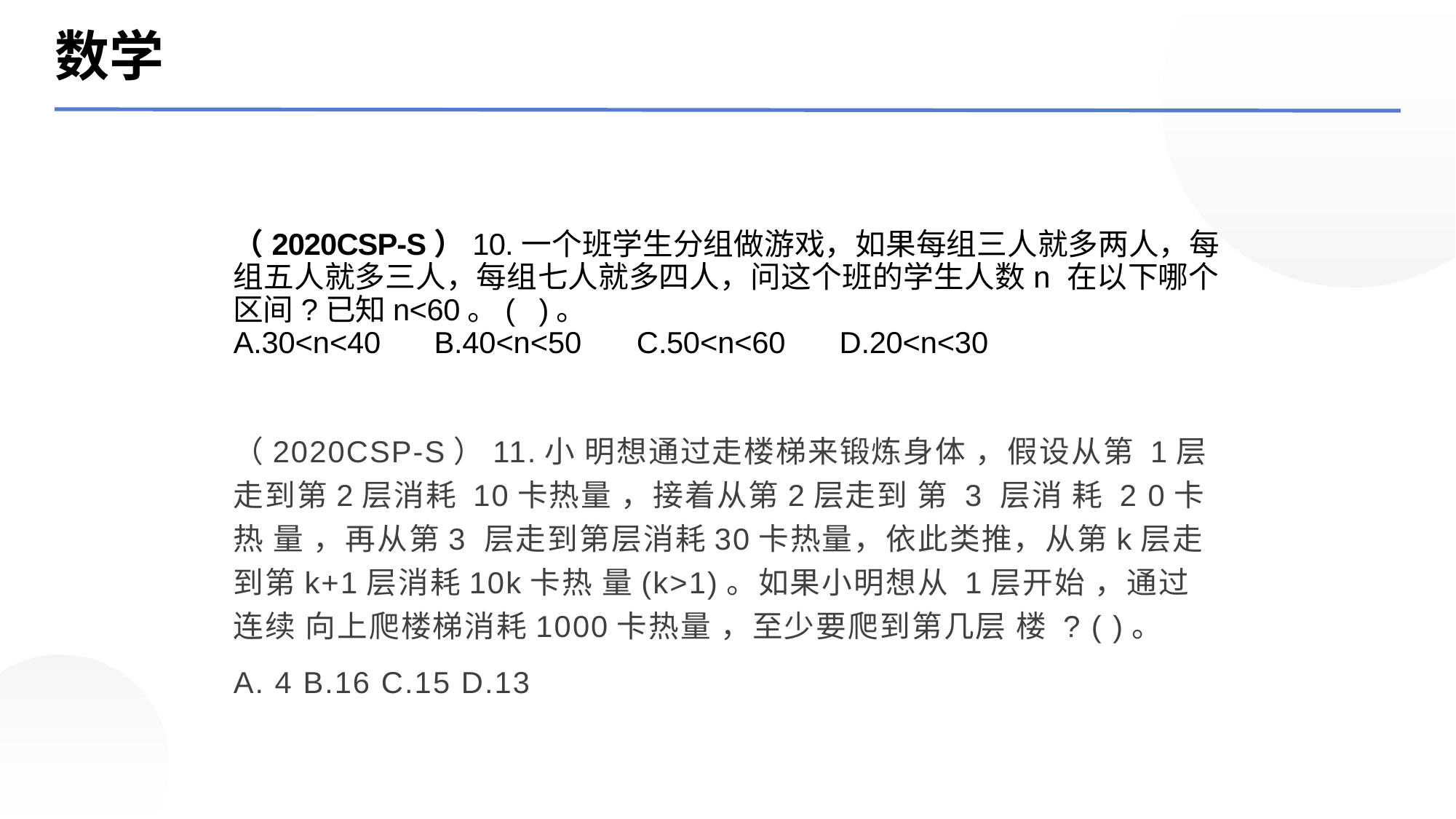

数学
（2020CSP-S）10.一个班学生分组做游戏，如果每组三人就多两人，每组五人就多三人，每组七人就多四人，问这个班的学生人数n 在以下哪个区间?已知n<60。(   )。
A.30<n<40      B.40<n<50      C.50<n<60      D.20<n<30

（2020CSP-S）11.小 明想通过走楼梯来锻炼身体 ，假设从第 1层走到第2层消耗 10卡热量 ，接着从第2层走到 第 3 层消 耗 2 0卡 热 量 ，再从第3 层走到第层消耗30卡热量，依此类推，从第k层走到第k+1层消耗10k卡热 量(k>1)。如果小明想从 1层开始 ，通过连续 向上爬楼梯消耗1000卡热量 ，至少要爬到第几层 楼 ? ( )。
A. 4 B.16 C.15 D.13